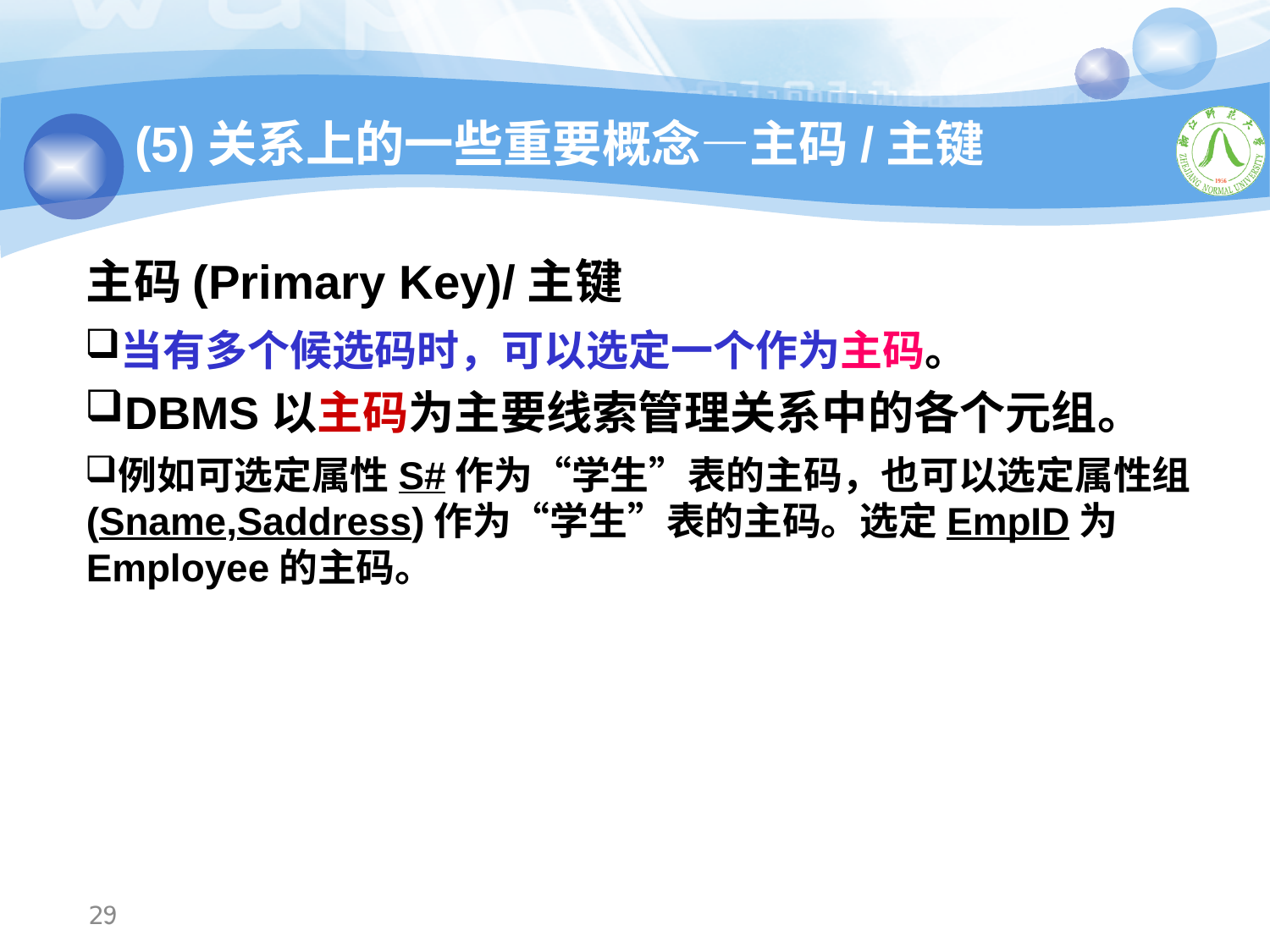

(5)关系上的一些重要概念—主码/主键
主码(Primary Key)/主键
当有多个候选码时，可以选定一个作为主码。
DBMS以主码为主要线索管理关系中的各个元组。
例如可选定属性S#作为“学生”表的主码，也可以选定属性组(Sname,Saddress)作为“学生”表的主码。选定EmpID为Employee的主码。
29